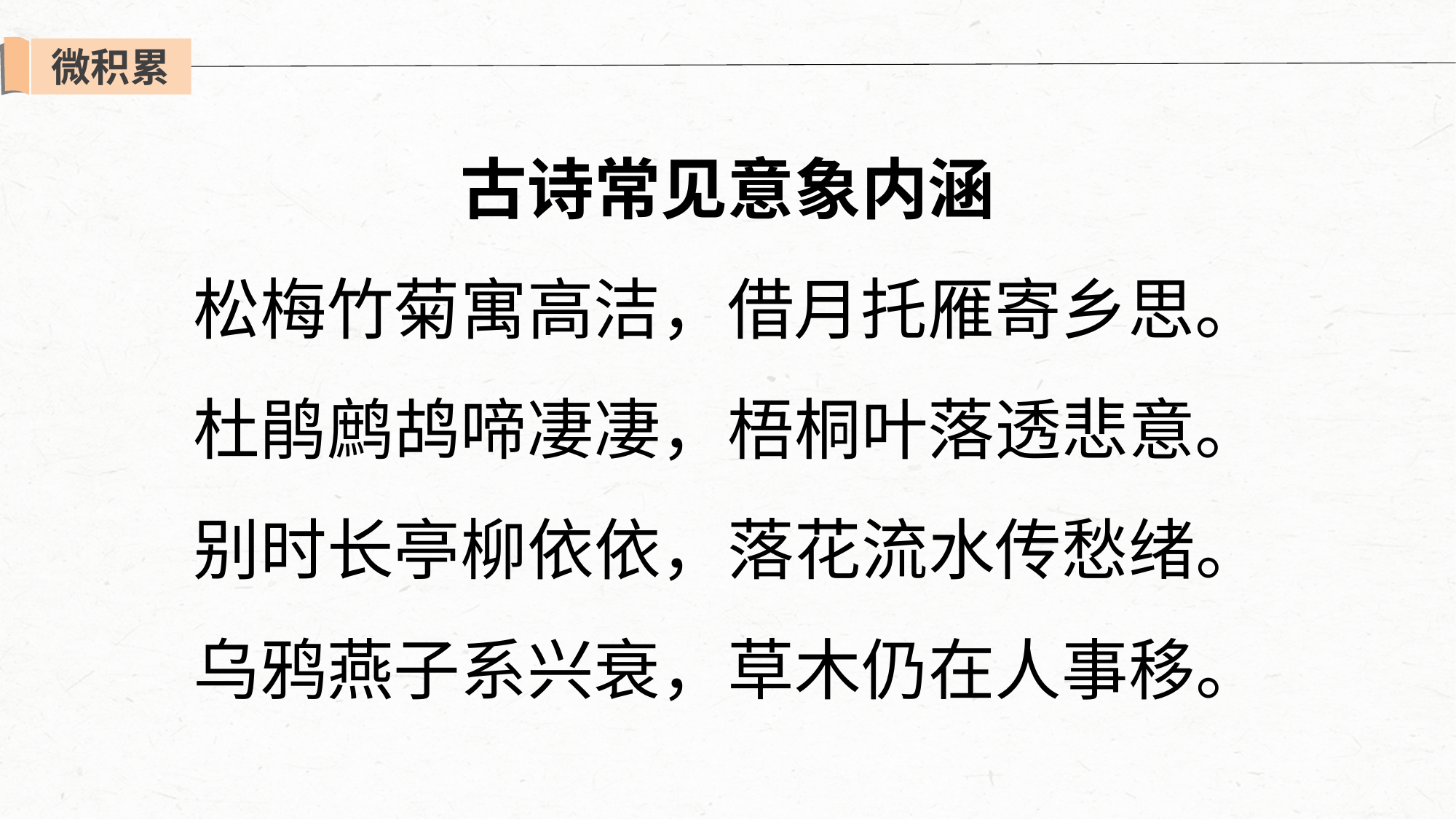

微积累

古诗常见意象内涵
松梅竹菊寓高洁，借月托雁寄乡思。
杜鹃鹧鸪啼凄凄，梧桐叶落透悲意。
别时长亭柳依依，落花流水传愁绪。
乌鸦燕子系兴衰，草木仍在人事移。